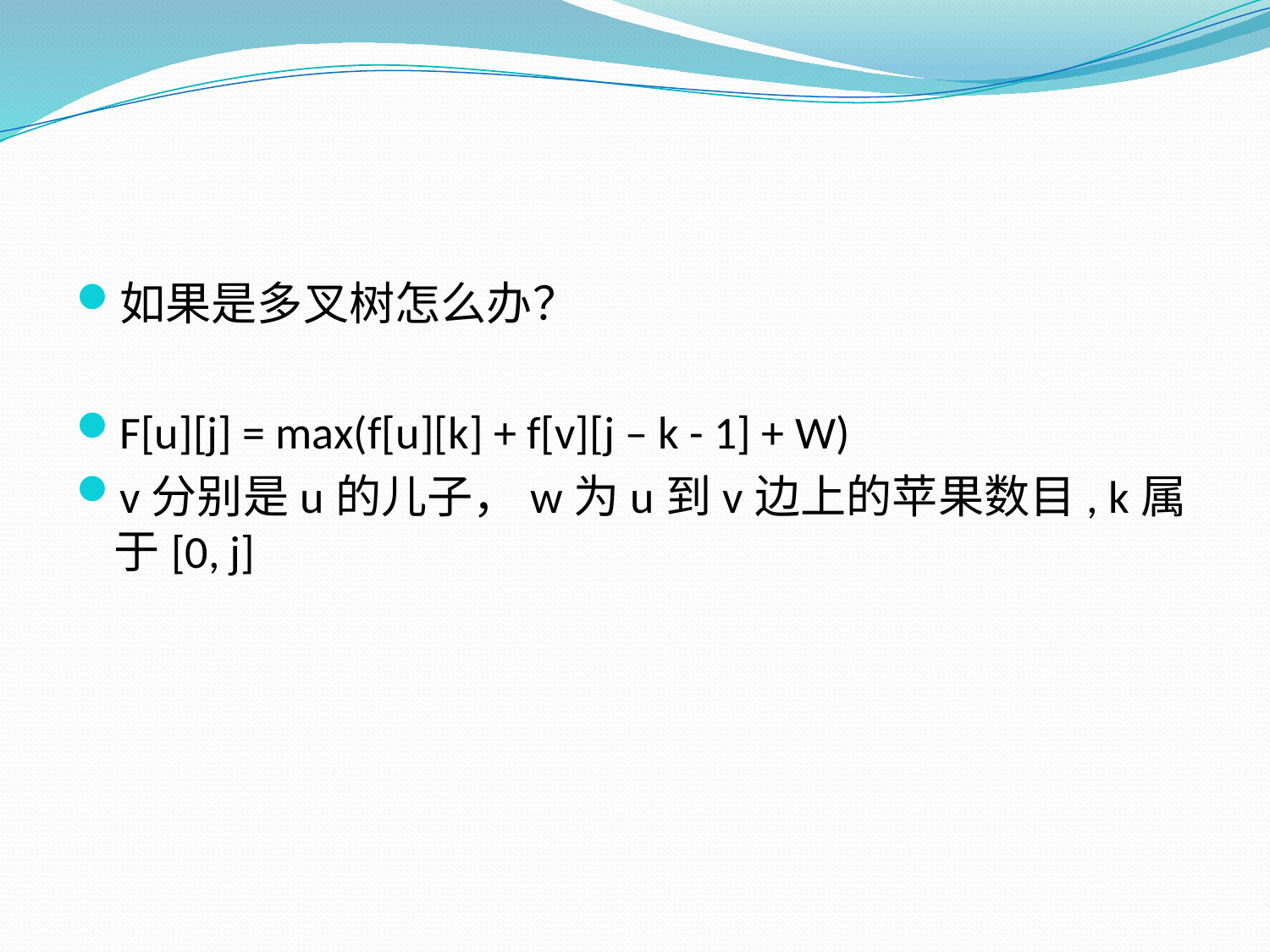

#
如果是多叉树怎么办？

F[u][j] = max(f[u][k] + f[v][j – k - 1] + W)
v分别是u的儿子，w为u到v边上的苹果数目, k属于[0, j]